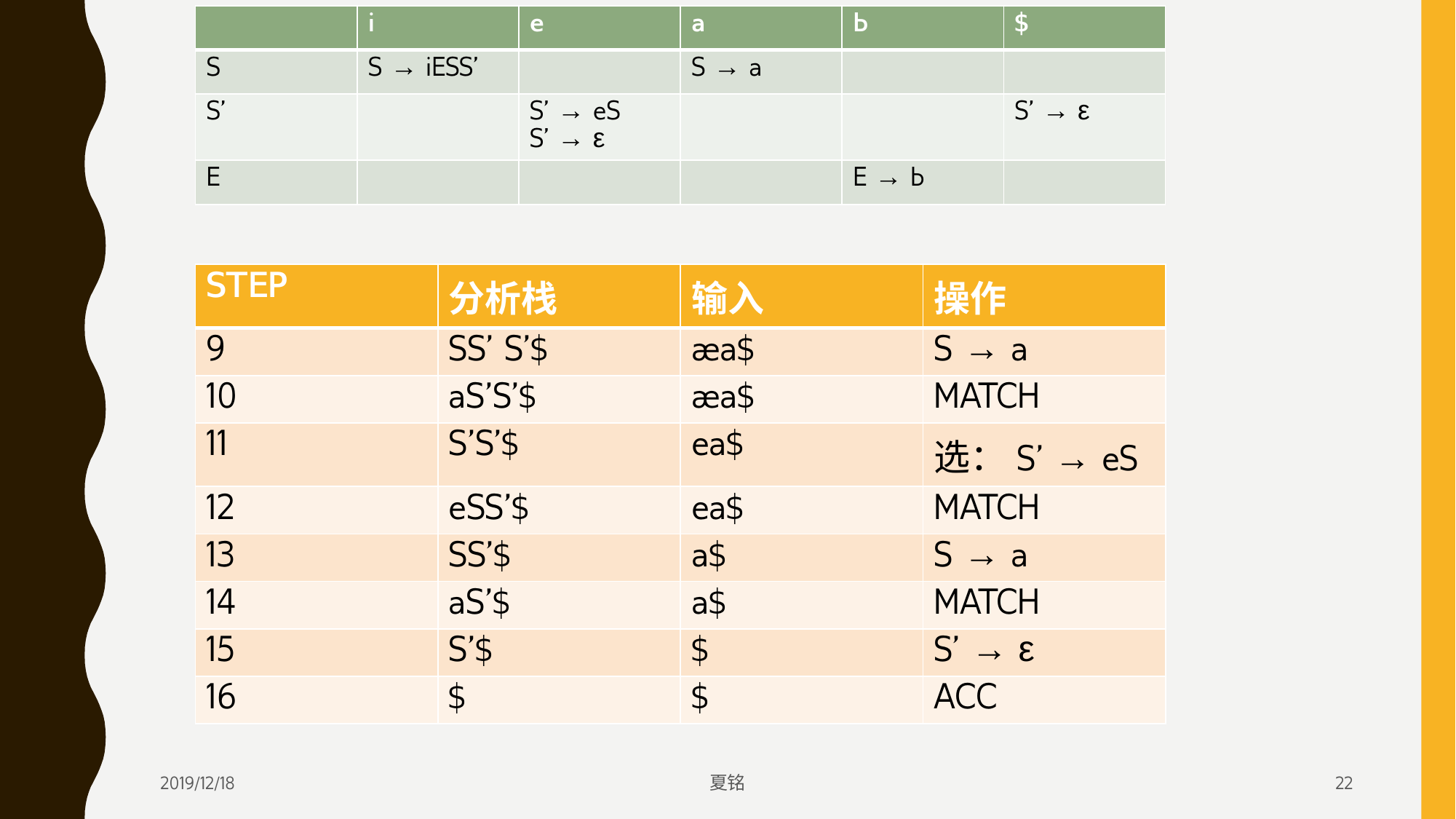

|  | i | e | a | b | $ |
| --- | --- | --- | --- | --- | --- |
| S | S → iESS’ |  | S → a |  |  |
| S’ |  | S’ → eS S’ → ε |  |  | S’ → ε |
| E |  |  |  | E → b |  |
| STEP | 分析栈 | 输入 | 操作 |
| --- | --- | --- | --- |
| 9 | SS’ S’$ | aea$ | S → a |
| 10 | aS’S’$ | aea$ | MATCH |
| 11 | S’S’$ | ea$ | 选：S’ → eS |
| 12 | eSS’$ | ea$ | MATCH |
| 13 | SS’$ | a$ | S → a |
| 14 | aS’$ | a$ | MATCH |
| 15 | S’$ | $ | S’ → ε |
| 16 | $ | $ | ACC |
2019/12/18
夏铭
22